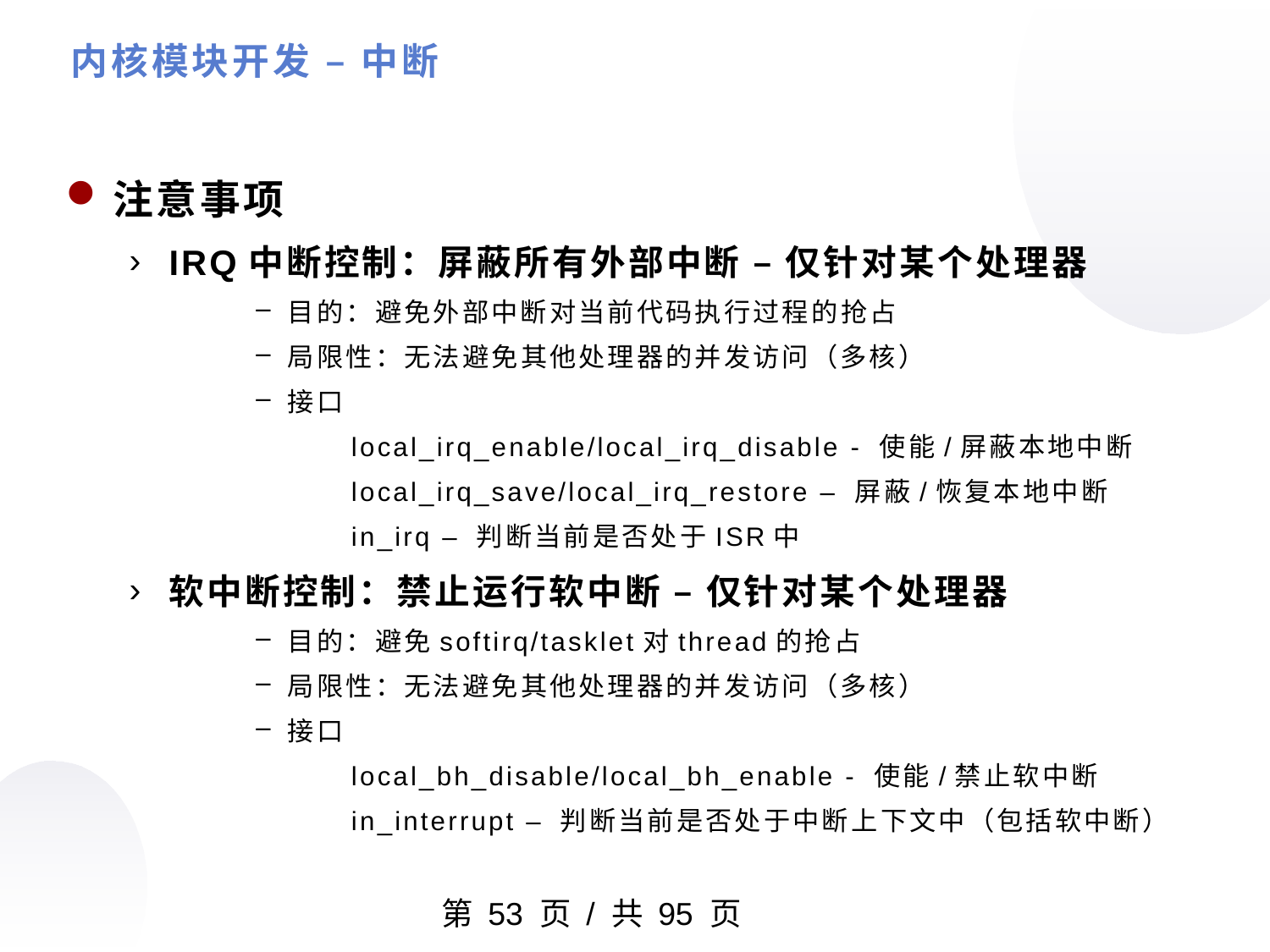

内核模块开发 – 中断

注意事项
IRQ中断控制：屏蔽所有外部中断 – 仅针对某个处理器
目的：避免外部中断对当前代码执行过程的抢占
局限性：无法避免其他处理器的并发访问（多核）
接口
local_irq_enable/local_irq_disable - 使能/屏蔽本地中断
local_irq_save/local_irq_restore – 屏蔽/恢复本地中断
in_irq – 判断当前是否处于ISR中
软中断控制：禁止运行软中断 – 仅针对某个处理器
目的：避免softirq/tasklet对thread的抢占
局限性：无法避免其他处理器的并发访问（多核）
接口
local_bh_disable/local_bh_enable - 使能/禁止软中断
in_interrupt – 判断当前是否处于中断上下文中（包括软中断）

第 53 页 / 共 95 页